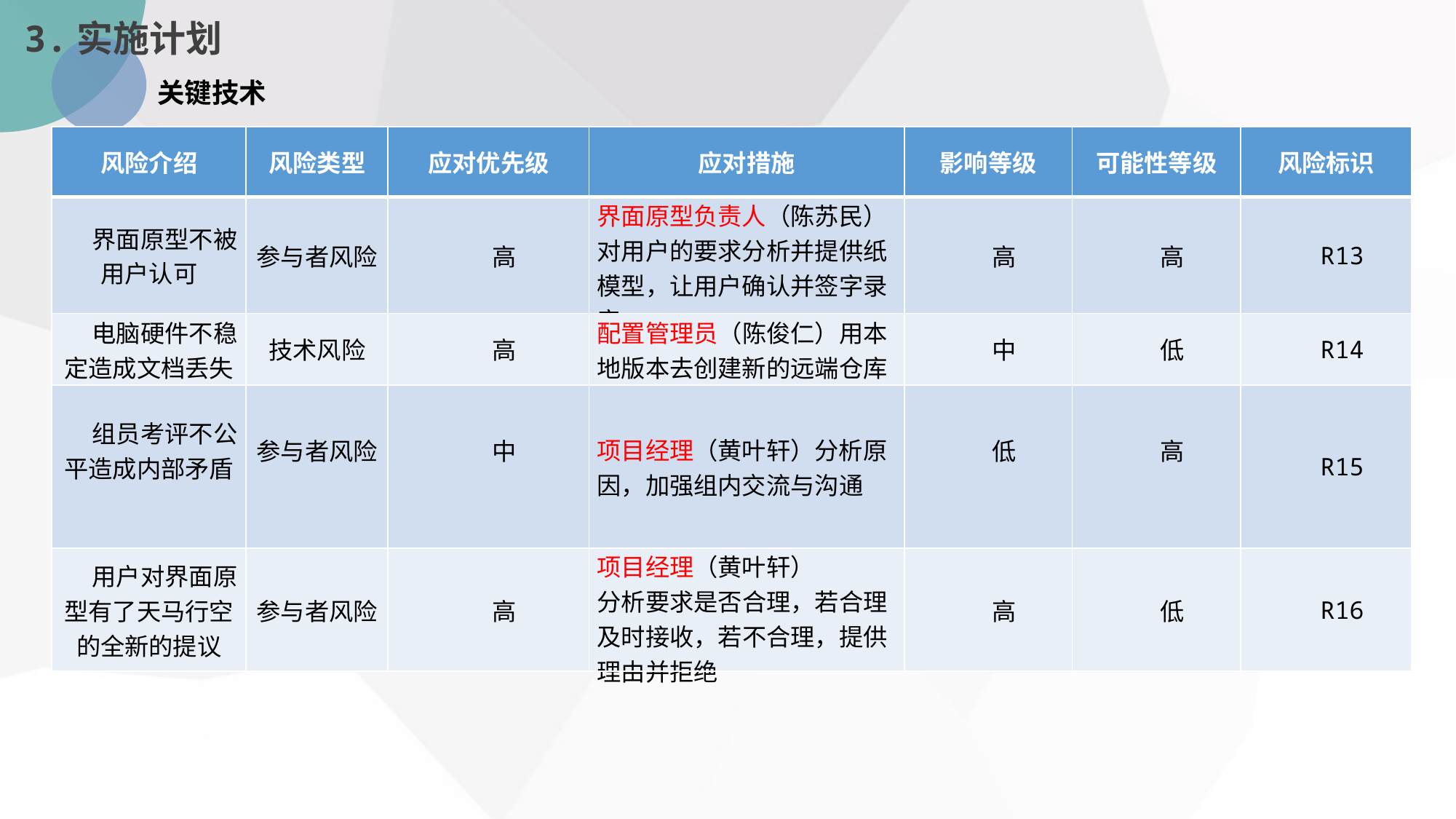

3.实施计划

关键技术
| 风险介绍 | 风险类型 | 应对优先级 | 应对措施 | 影响等级 | 可能性等级 | 风险标识 |
| --- | --- | --- | --- | --- | --- | --- |
| 界面原型不被用户认可 | 参与者风险 | 高 | 界面原型负责人（陈苏民）对用户的要求分析并提供纸模型，让用户确认并签字录音 | 高 | 高 | R13 |
| 电脑硬件不稳定造成文档丢失 | 技术风险 | 高 | 配置管理员（陈俊仁）用本地版本去创建新的远端仓库 | 中 | 低 | R14 |
| 组员考评不公平造成内部矛盾 | 参与者风险 | 中 | 项目经理（黄叶轩）分析原因，加强组内交流与沟通 | 低 | 高 | R15 |
| 用户对界面原型有了天马行空的全新的提议 | 参与者风险 | 高 | 项目经理（黄叶轩） 分析要求是否合理，若合理及时接收，若不合理，提供理由并拒绝 | 高 | 低 | R16 |